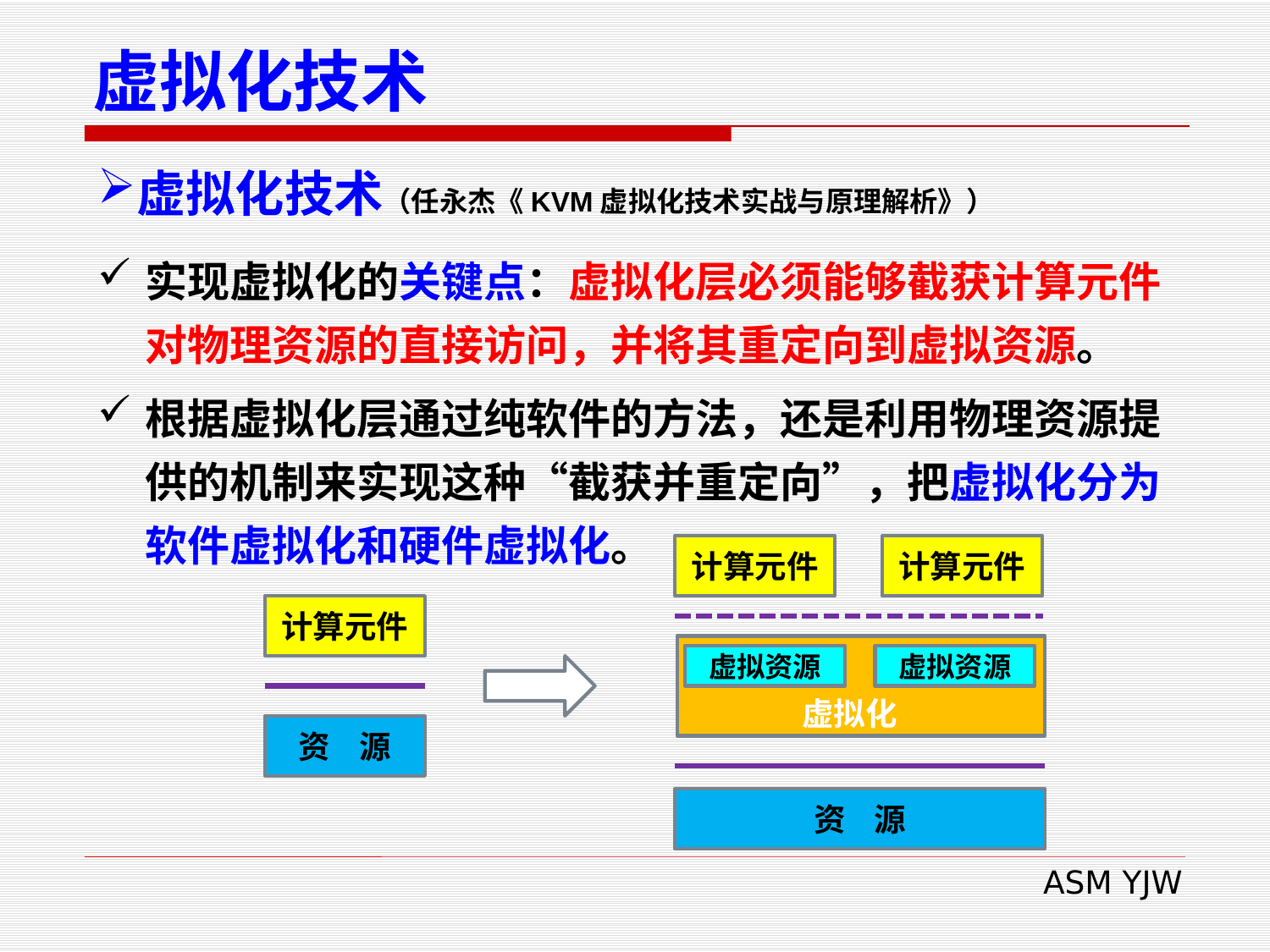

# 虚拟化技术
虚拟化技术（任永杰《KVM虚拟化技术实战与原理解析》）
实现虚拟化的关键点：虚拟化层必须能够截获计算元件对物理资源的直接访问，并将其重定向到虚拟资源。
根据虚拟化层通过纯软件的方法，还是利用物理资源提供的机制来实现这种“截获并重定向”，把虚拟化分为软件虚拟化和硬件虚拟化。

计算元件
计算元件

虚拟资源
虚拟资源
虚拟化
资    源
计算元件
资    源